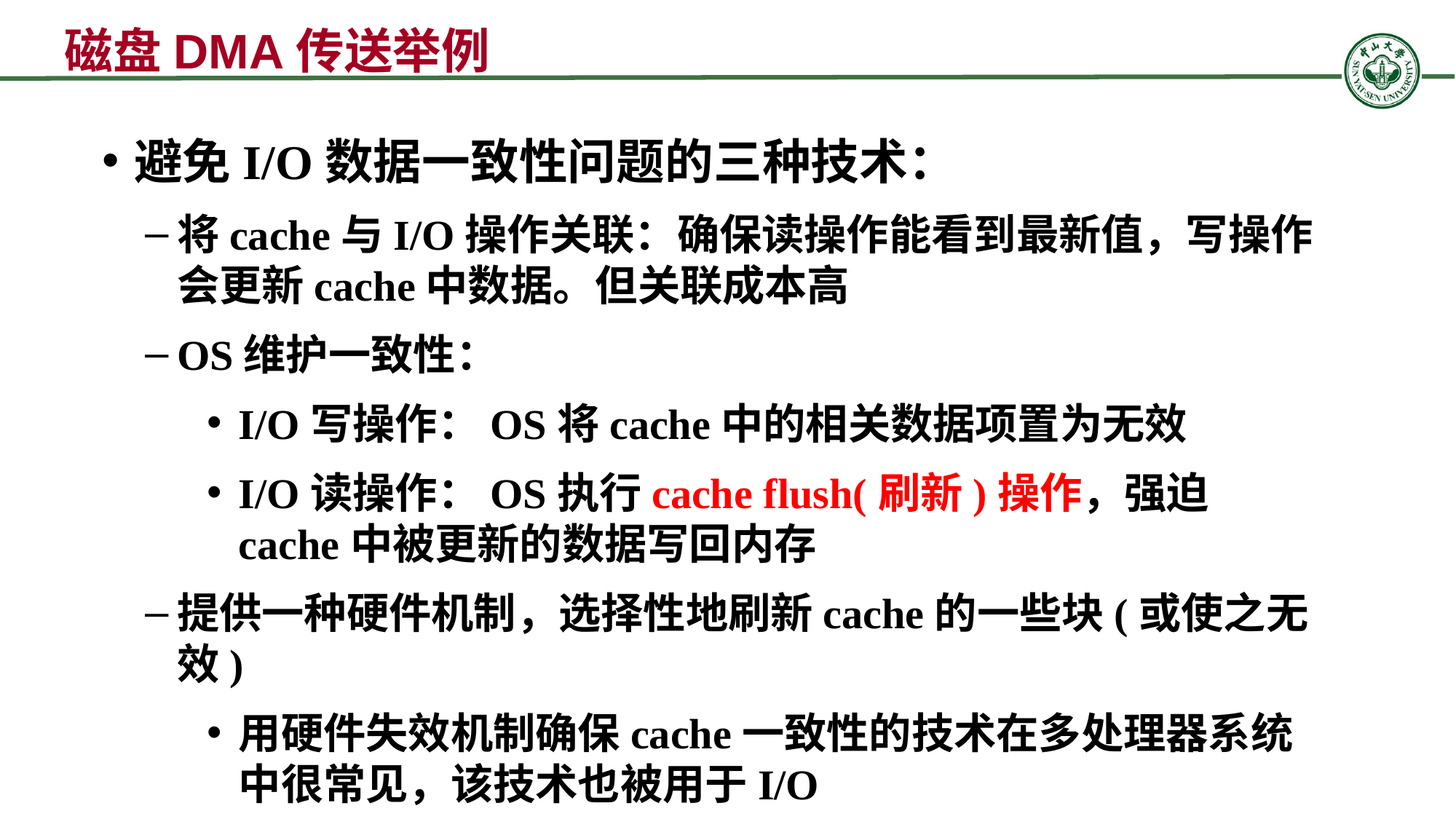

磁盘DMA传送举例
避免I/O数据一致性问题的三种技术：
将cache与I/O操作关联：确保读操作能看到最新值，写操作会更新cache中数据。但关联成本高
OS维护一致性：
I/O写操作：OS将cache中的相关数据项置为无效
I/O读操作：OS执行cache flush(刷新)操作，强迫cache中被更新的数据写回内存
提供一种硬件机制，选择性地刷新cache的一些块(或使之无效)
用硬件失效机制确保cache一致性的技术在多处理器系统中很常见，该技术也被用于I/O